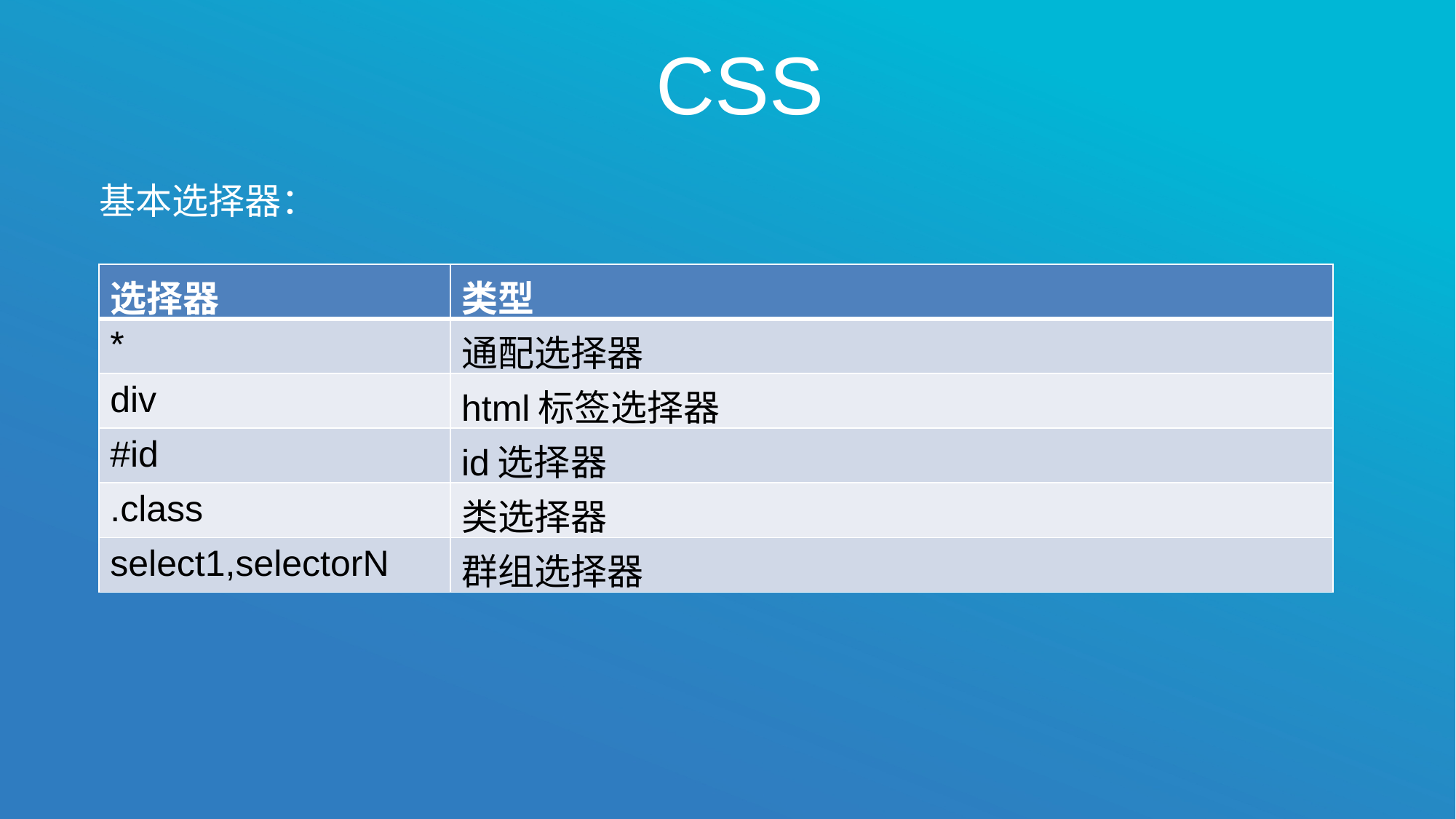

# CSS
基本选择器：
| 选择器 | 类型 |
| --- | --- |
| \* | 通配选择器 |
| div | html标签选择器 |
| #id | id选择器 |
| .class | 类选择器 |
| select1,selectorN | 群组选择器 |